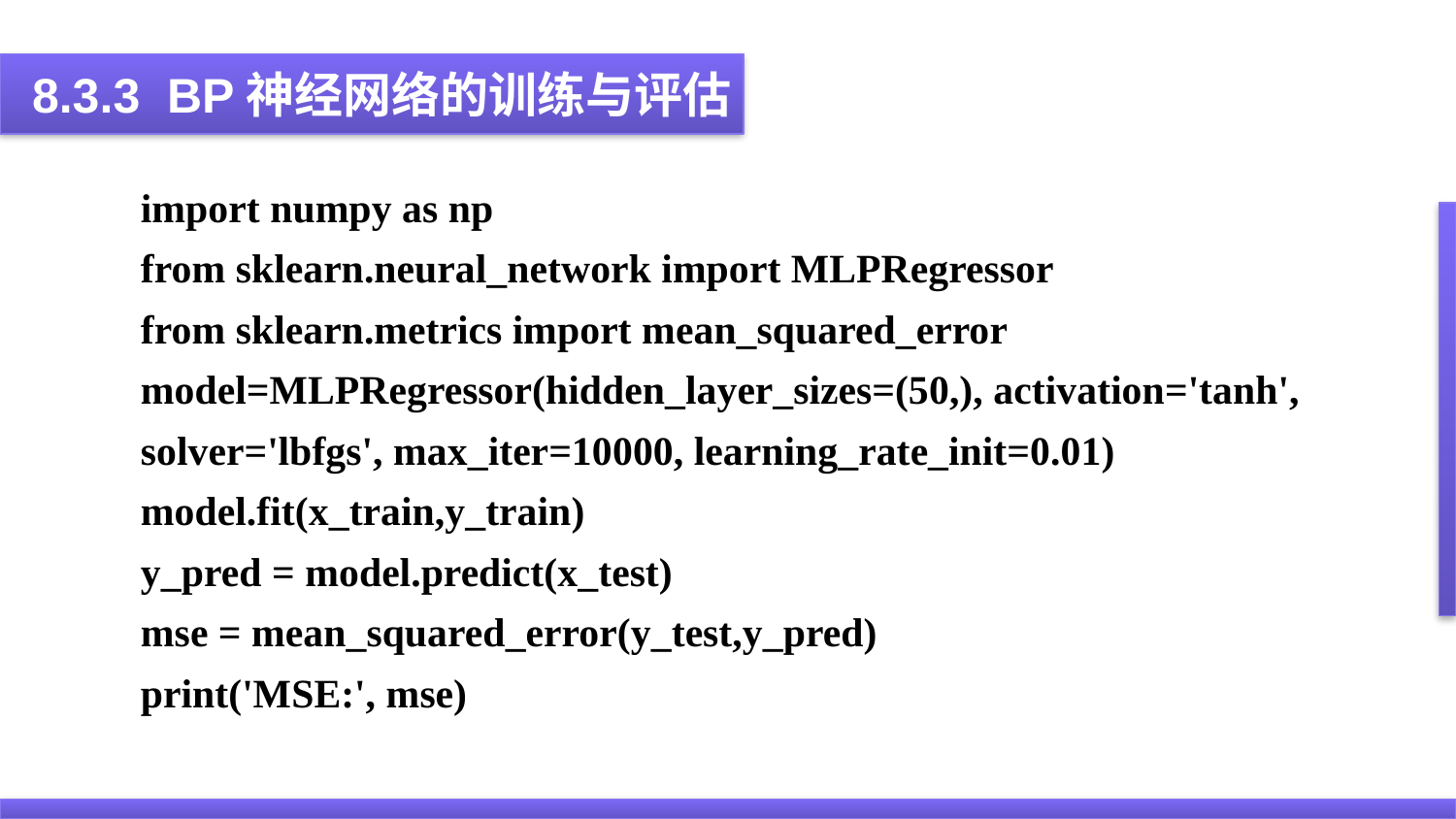

8.3.3  BP神经网络的训练与评估
import numpy as np
from sklearn.neural_network import MLPRegressor
from sklearn.metrics import mean_squared_error
model=MLPRegressor(hidden_layer_sizes=(50,), activation='tanh', solver='lbfgs', max_iter=10000, learning_rate_init=0.01)
model.fit(x_train,y_train)
y_pred = model.predict(x_test)
mse = mean_squared_error(y_test,y_pred)
print('MSE:', mse)